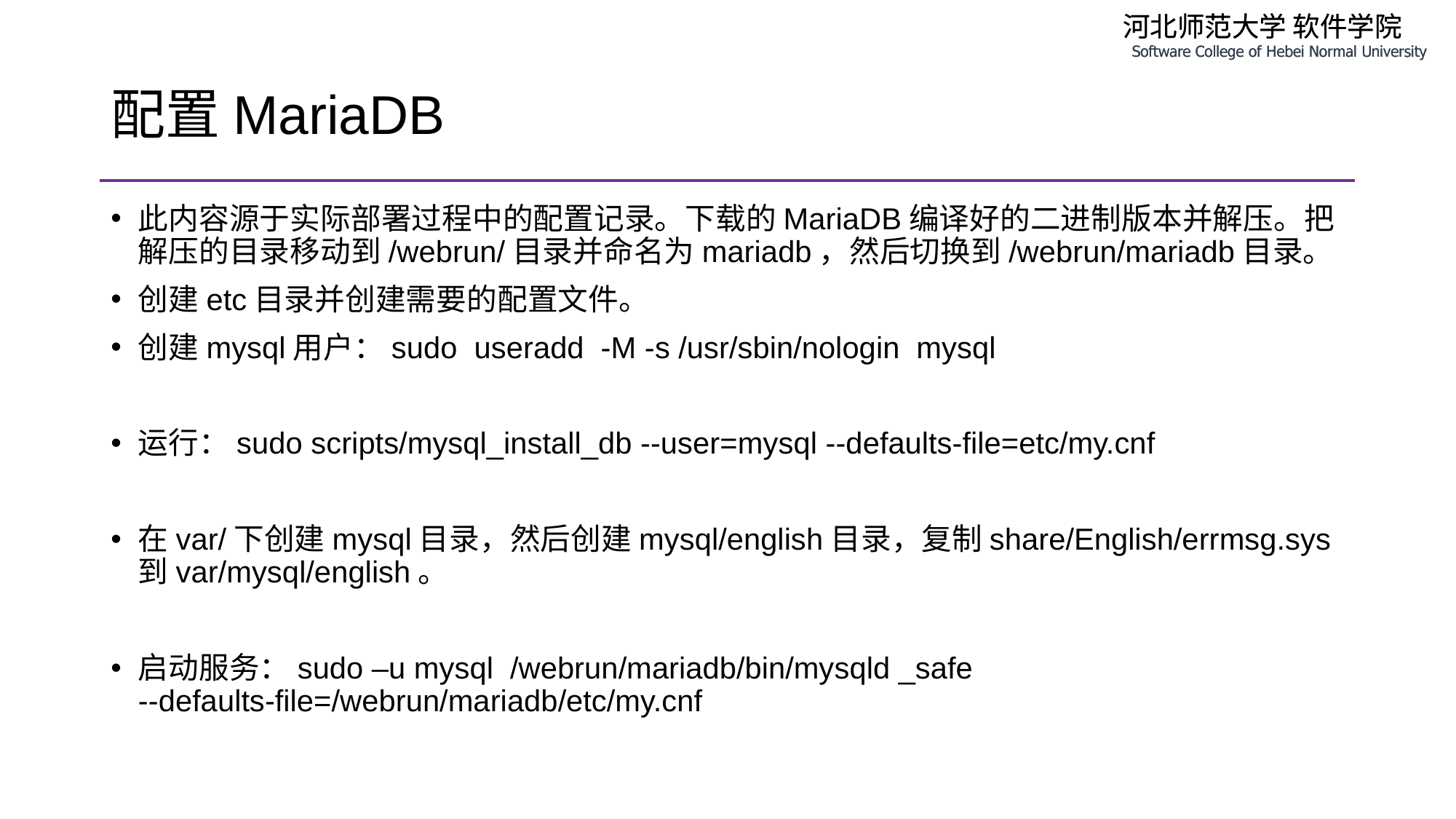

# 配置MariaDB
此内容源于实际部署过程中的配置记录。下载的MariaDB编译好的二进制版本并解压。把解压的目录移动到/webrun/目录并命名为mariadb，然后切换到/webrun/mariadb目录。
创建etc目录并创建需要的配置文件。
创建mysql用户：sudo  useradd  -M -s /usr/sbin/nologin  mysql

运行：sudo scripts/mysql_install_db --user=mysql --defaults-file=etc/my.cnf

在var/下创建mysql目录，然后创建mysql/english目录，复制share/English/errmsg.sys 到var/mysql/english。

启动服务：sudo –u mysql  /webrun/mariadb/bin/mysqld _safe  --defaults-file=/webrun/mariadb/etc/my.cnf